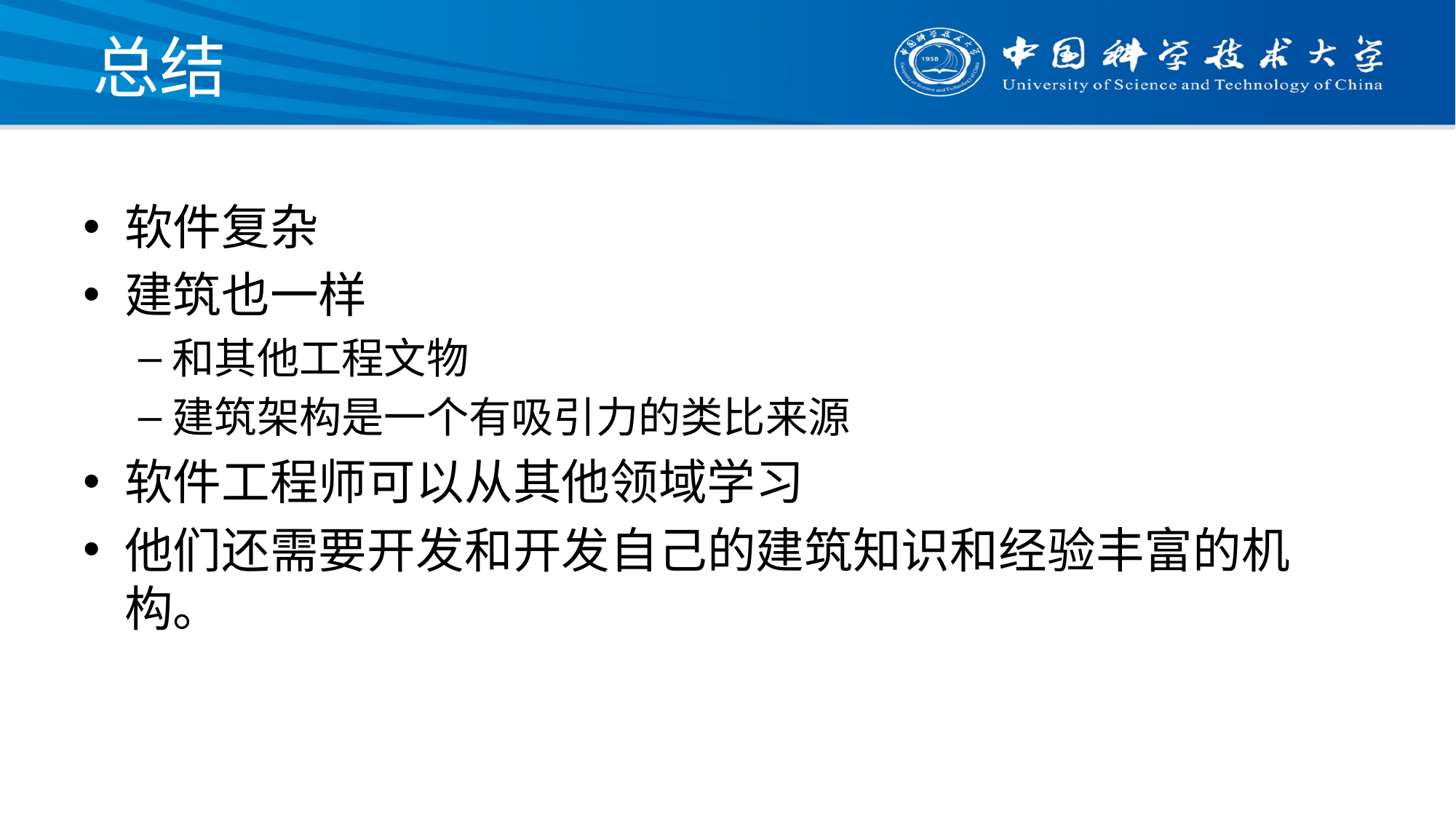

# 总结
软件复杂
建筑也一样
和其他工程文物
建筑架构是一个有吸引力的类比来源
软件工程师可以从其他领域学习
他们还需要开发和开发自己的建筑知识和经验丰富的机构。